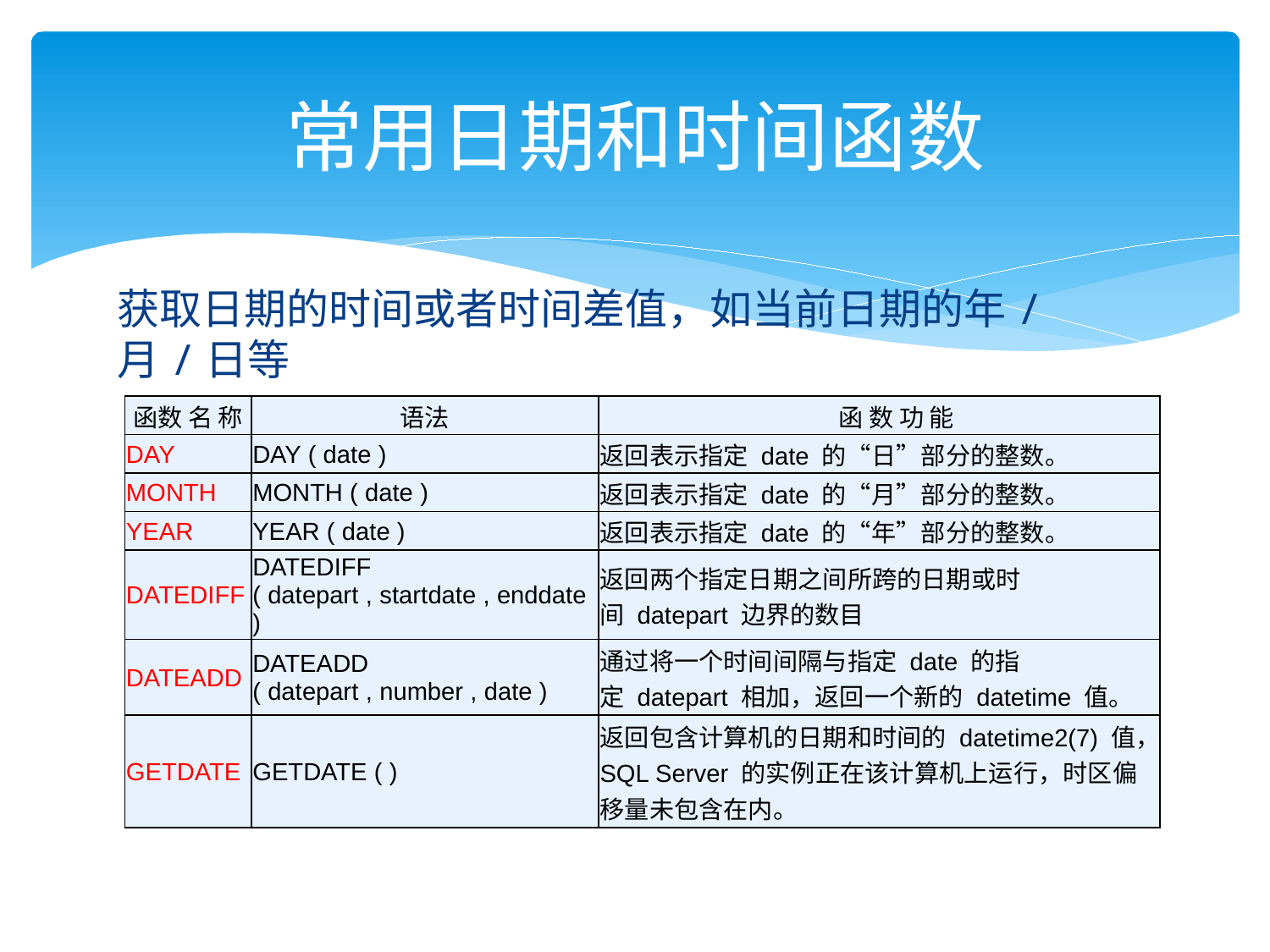

# 常用日期和时间函数
获取日期的时间或者时间差值，如当前日期的年/月/日等

| 函数 名 称 | 语法 | 函 数 功 能 |
| --- | --- | --- |
| DAY | DAY ( date ) | 返回表示指定 date 的“日”部分的整数。 |
| MONTH | MONTH ( date ) | 返回表示指定 date 的“月”部分的整数。 |
| YEAR | YEAR ( date ) | 返回表示指定 date 的“年”部分的整数。 |
| DATEDIFF | DATEDIFF ( datepart , startdate , enddate ) | 返回两个指定日期之间所跨的日期或时间 datepart 边界的数目 |
| DATEADD | DATEADD ( datepart , number , date ) | 通过将一个时间间隔与指定 date 的指定 datepart 相加，返回一个新的 datetime 值。 |
| GETDATE | GETDATE ( ) | 返回包含计算机的日期和时间的 datetime2(7) 值，SQL Server 的实例正在该计算机上运行，时区偏移量未包含在内。 |